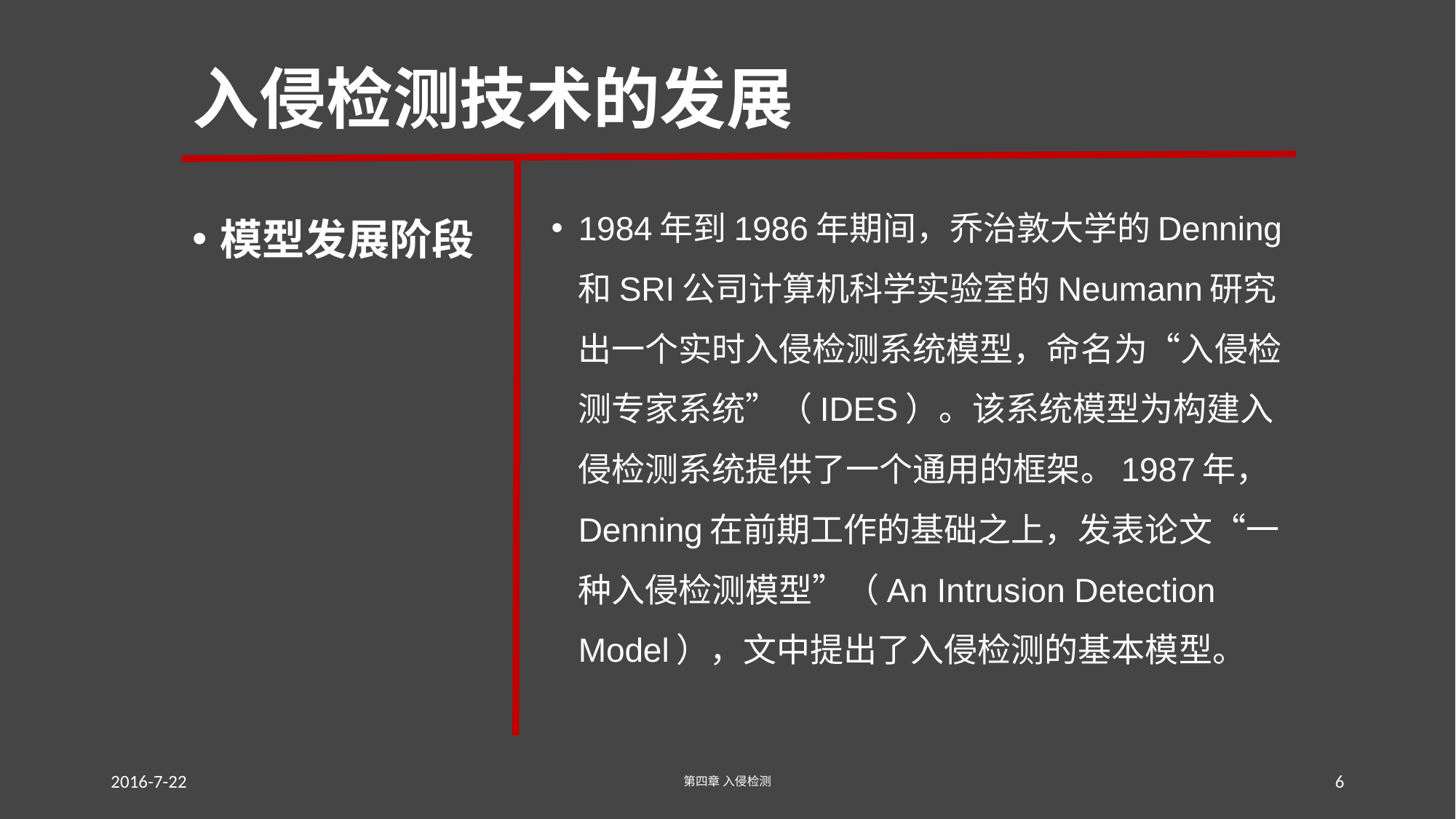

# 入侵检测技术的发展
模型发展阶段
1984年到1986年期间，乔治敦大学的Denning和SRI公司计算机科学实验室的Neumann研究出一个实时入侵检测系统模型，命名为“入侵检测专家系统”（IDES）。该系统模型为构建入侵检测系统提供了一个通用的框架。1987年， Denning在前期工作的基础之上，发表论文“一种入侵检测模型”（An Intrusion Detection Model），文中提出了入侵检测的基本模型。
2016-7-22
第四章 入侵检测
6